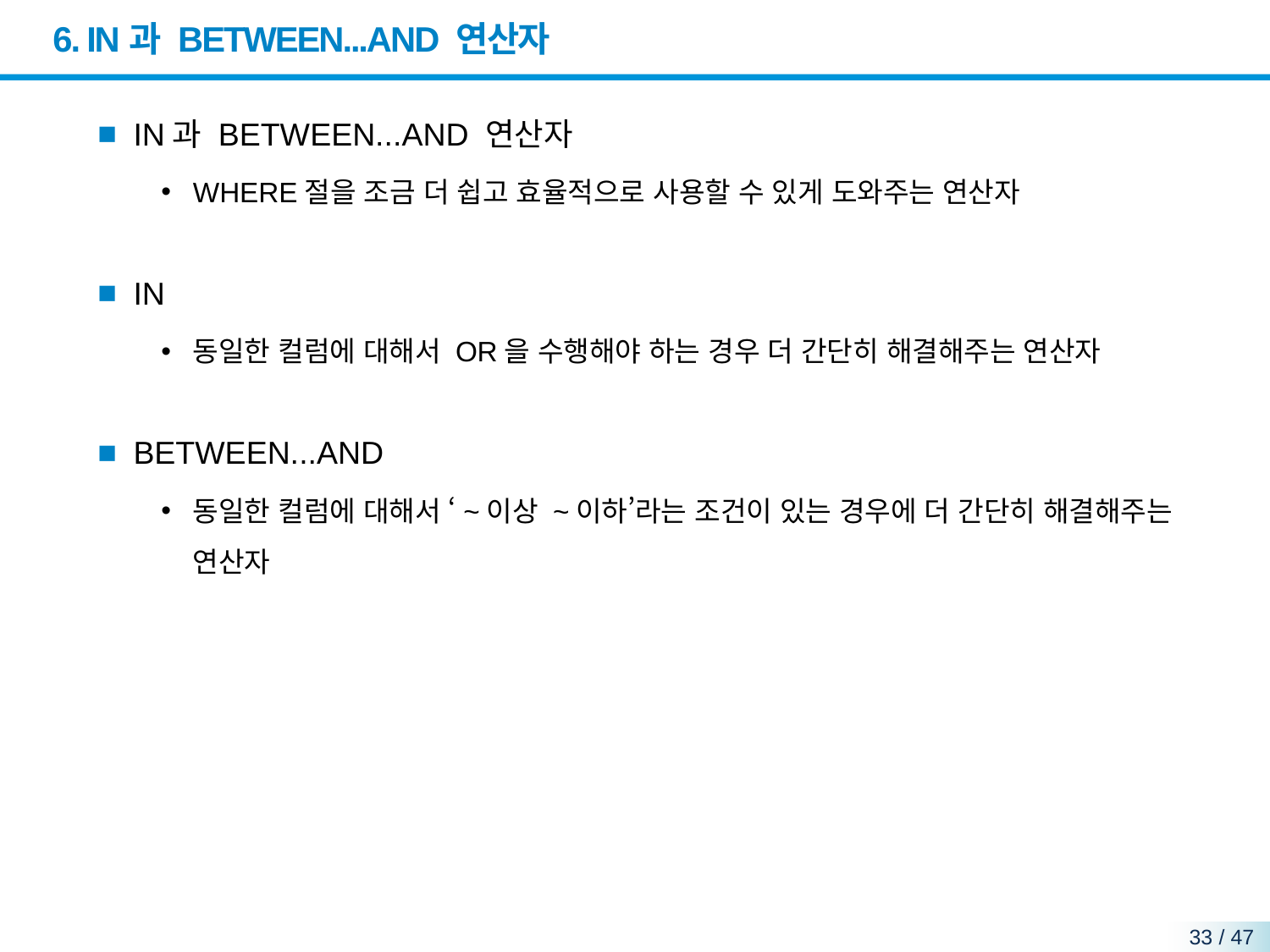

# 6. IN과 BETWEEN...AND 연산자
IN과 BETWEEN...AND 연산자
WHERE절을 조금 더 쉽고 효율적으로 사용할 수 있게 도와주는 연산자

IN
동일한 컬럼에 대해서 OR을 수행해야 하는 경우 더 간단히 해결해주는 연산자

BETWEEN...AND
동일한 컬럼에 대해서 ‘~이상 ~이하’라는 조건이 있는 경우에 더 간단히 해결해주는 연산자